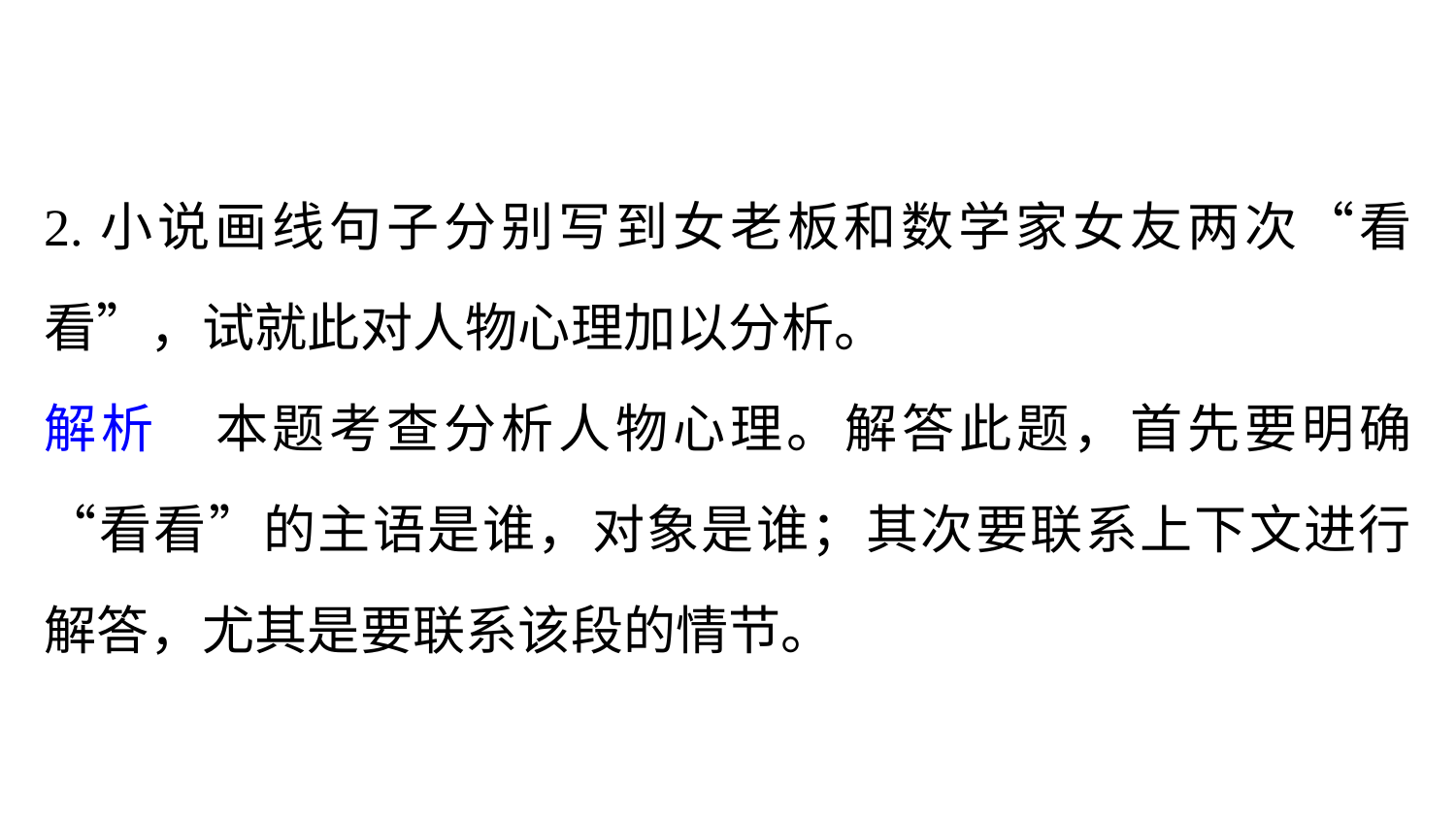

2.小说画线句子分别写到女老板和数学家女友两次“看看”，试就此对人物心理加以分析。
解析　本题考查分析人物心理。解答此题，首先要明确“看看”的主语是谁，对象是谁；其次要联系上下文进行解答，尤其是要联系该段的情节。